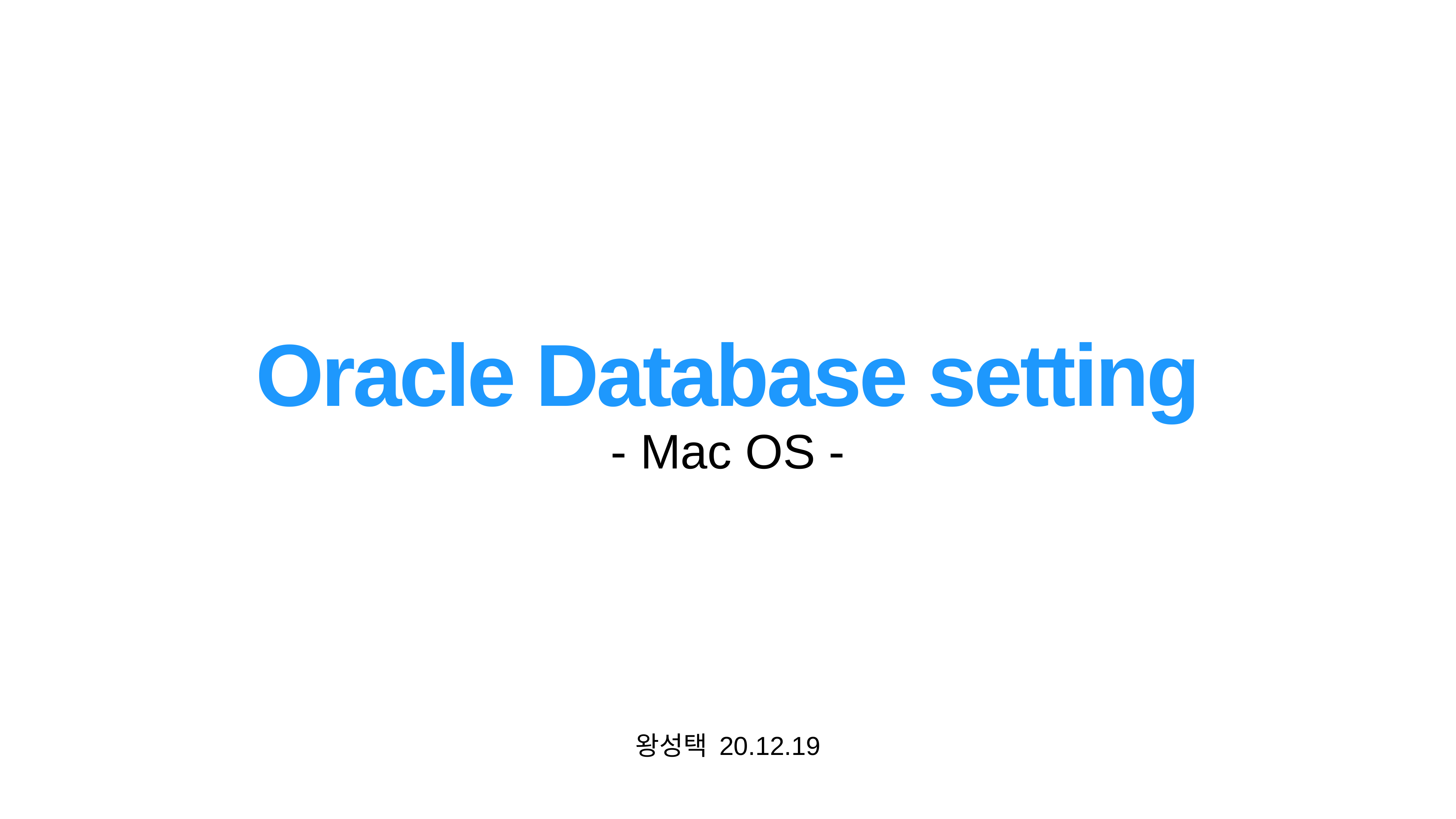

# Oracle Database setting
- Mac OS -
왕성택 20.12.19